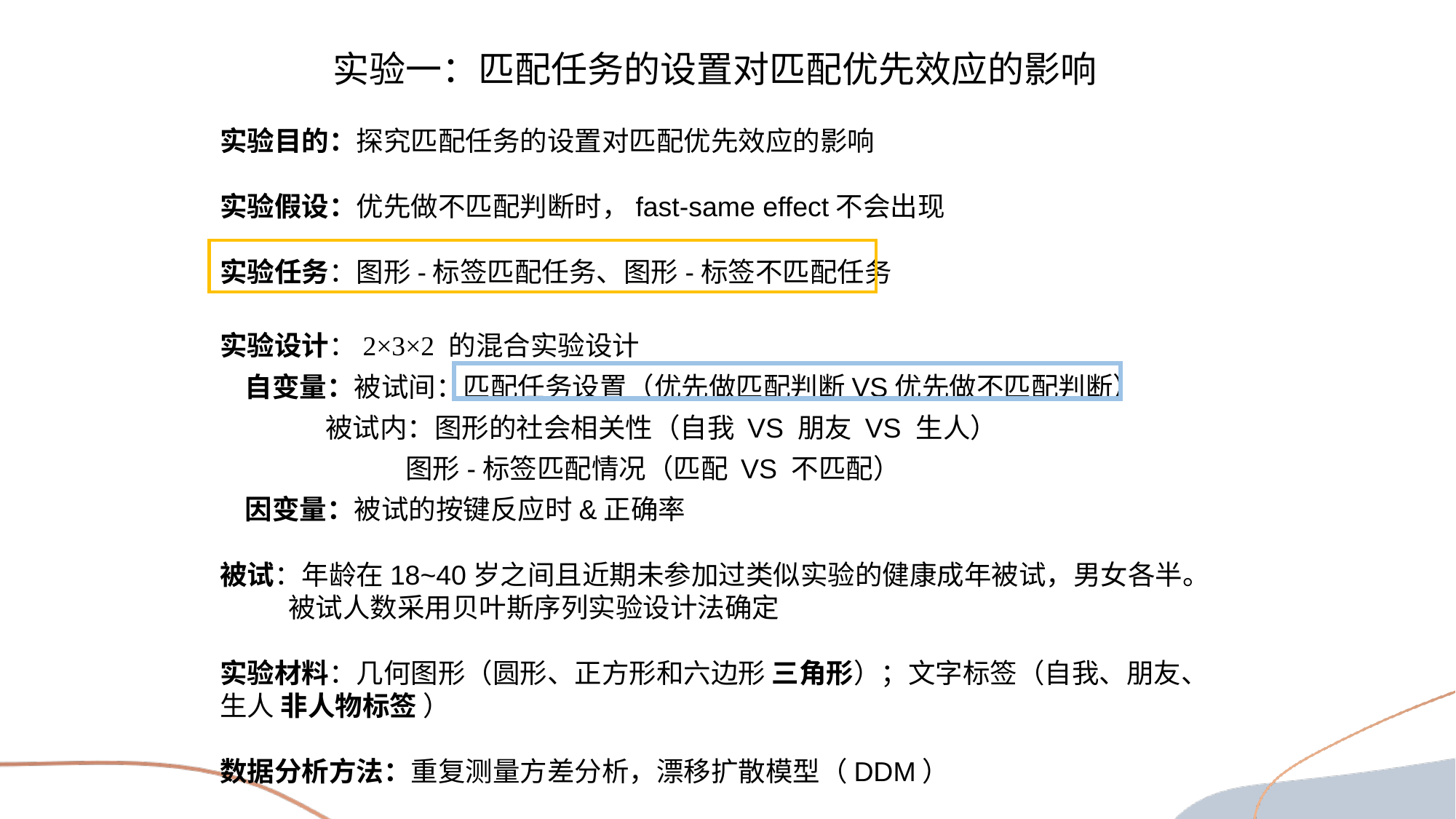

实验一：匹配任务的设置对匹配优先效应的影响
实验目的：探究匹配任务的设置对匹配优先效应的影响

实验假设：优先做不匹配判断时，fast-same effect不会出现

实验任务：图形-标签匹配任务、图形-标签不匹配任务

实验设计：2×3×2 的混合实验设计
   自变量：被试间：匹配任务设置（优先做匹配判断VS优先做不匹配判断）
                被试内：图形的社会相关性（自我 VS 朋友 VS 生人）
                             图形-标签匹配情况（匹配 VS 不匹配）
   因变量：被试的按键反应时&正确率

被试：年龄在18~40岁之间且近期未参加过类似实验的健康成年被试，男女各半。
          被试人数采用贝叶斯序列实验设计法确定

实验材料：几何图形（圆形、正方形和六边形 三角形）；文字标签（自我、朋友、生人 非人物标签 ）

数据分析方法：重复测量方差分析，漂移扩散模型（DDM）